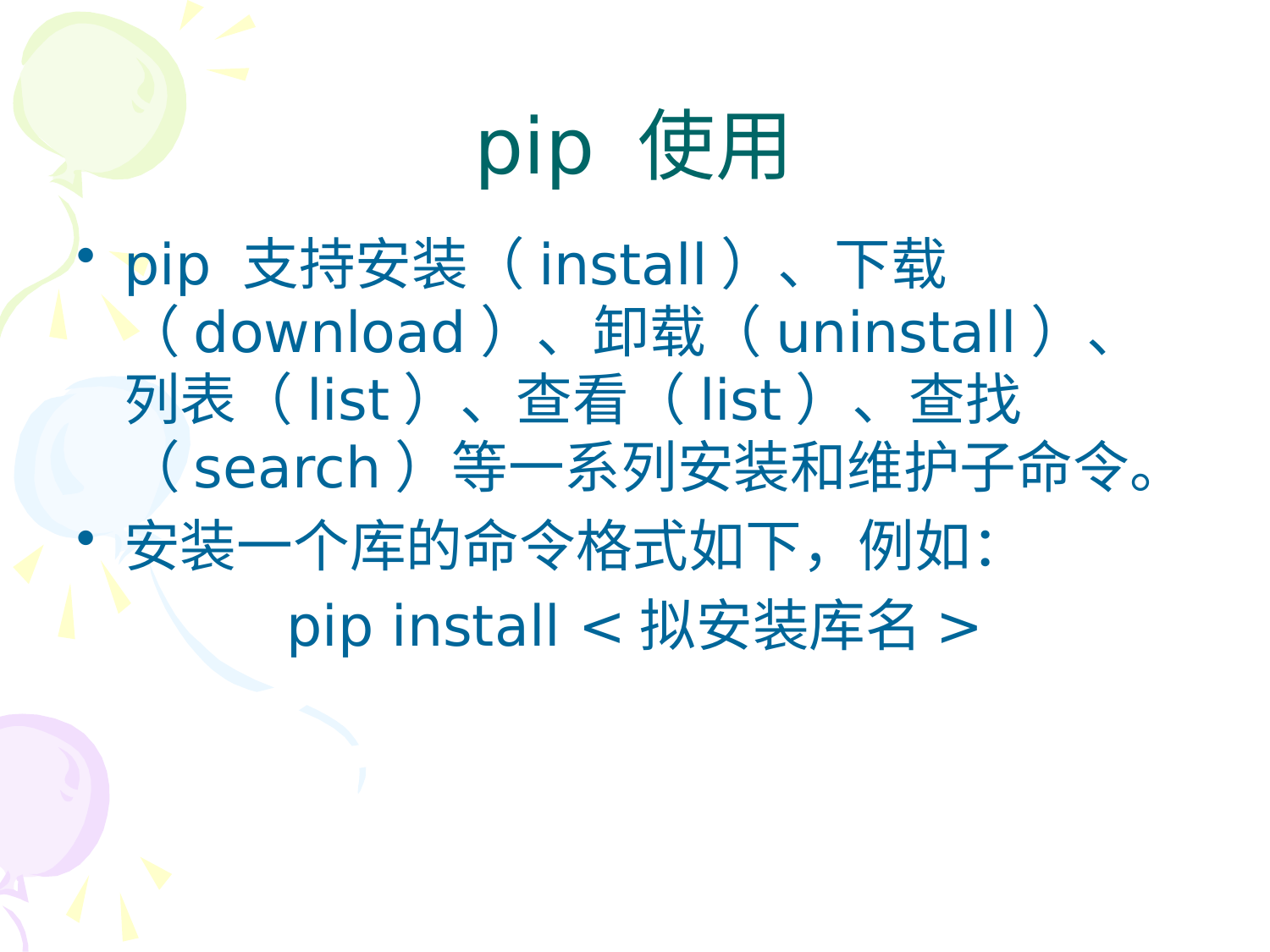

# pip 使用
pip 支持安装（install）、下载（download）、卸载（uninstall）、列表（list）、查看（list）、查找（search）等一系列安装和维护子命令。
安装一个库的命令格式如下，例如：
pip install <拟安装库名>